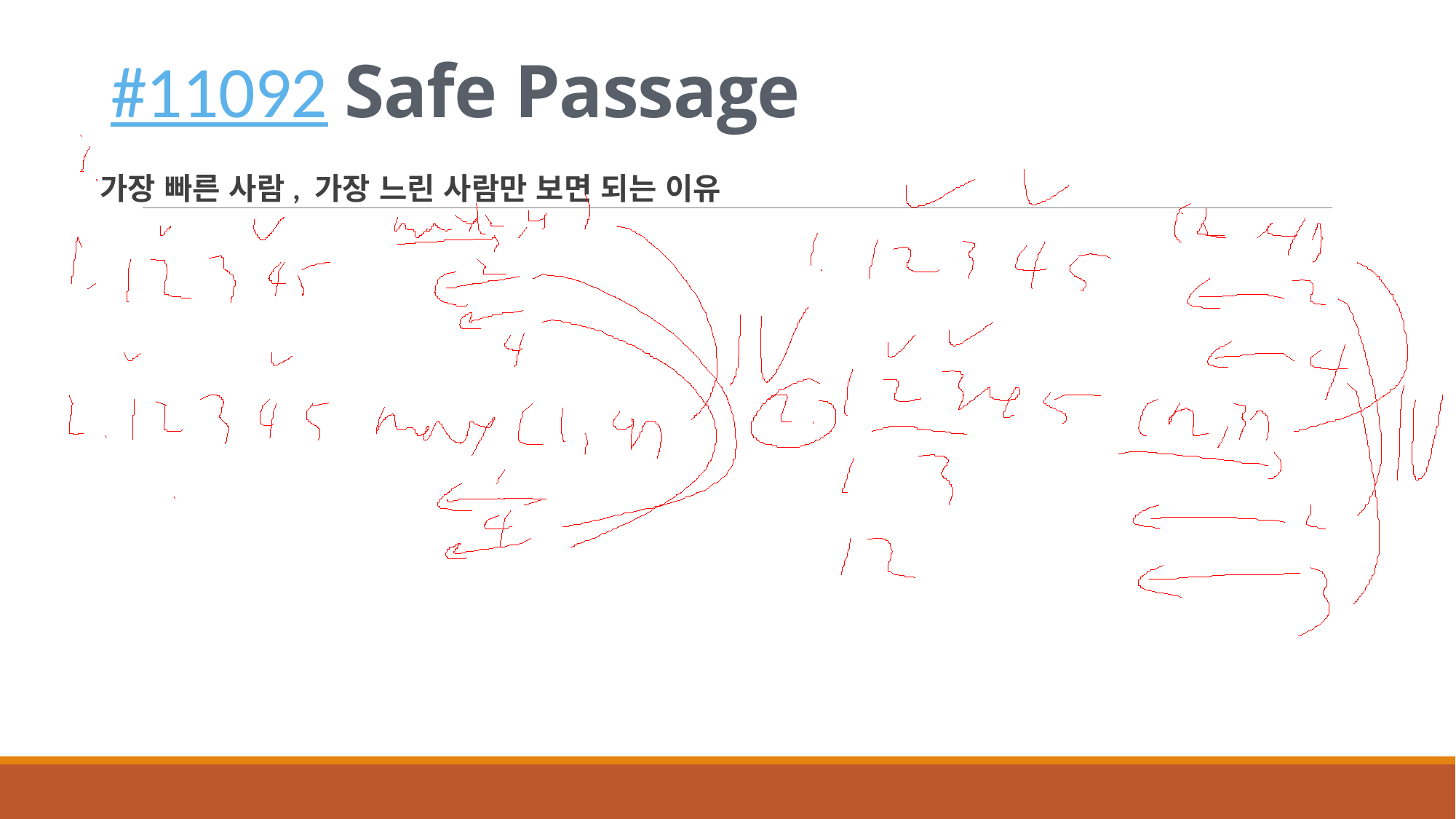

# #11092 Safe Passage
가장 빠른 사람, 가장 느린 사람만 보면 되는 이유